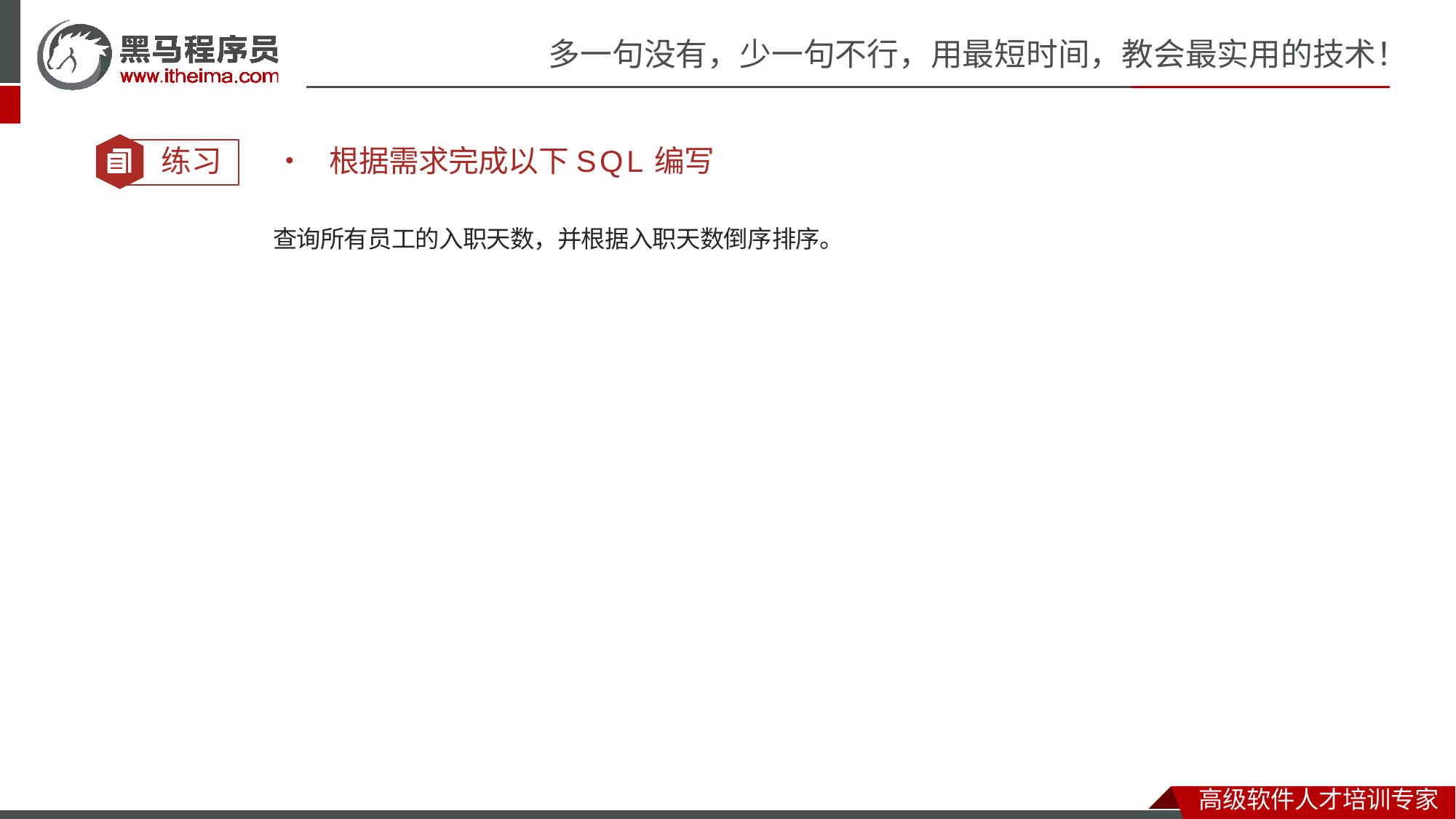

# 多一句没有，少一句不行，用最短时间，教会最实用的技术！

练习	•	根据需求完成以下SQL编写

查询所有员工的入职天数，并根据入职天数倒序排序。

高级软件人才培训专家